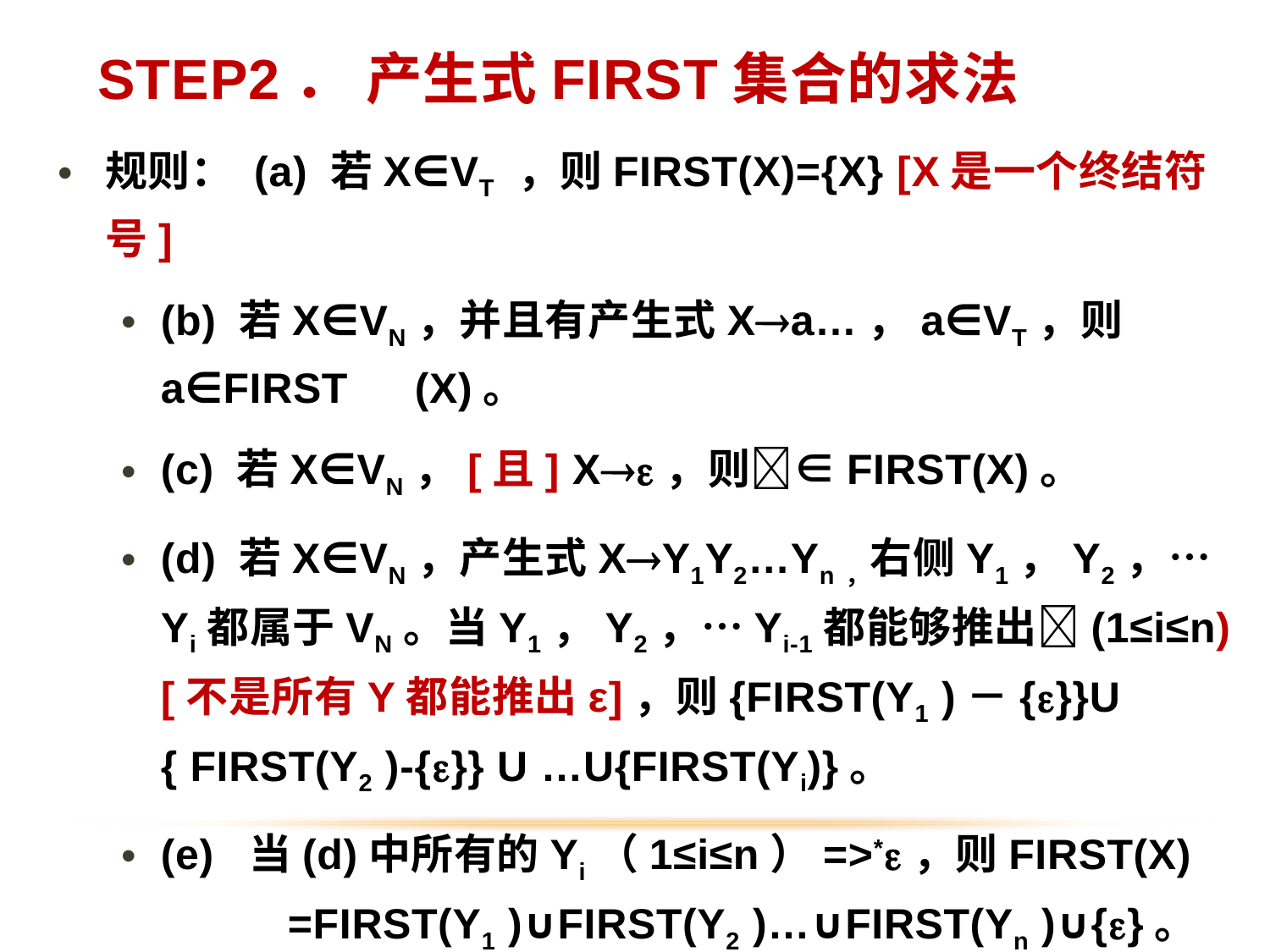

# step2． 产生式FIRST集合的求法
规则： (a) 若X∈VT ，则FIRST(X)={X} [X是一个终结符号]
(b) 若X∈VN，并且有产生式X→a…，a∈VT，则a∈FIRST	(X)。
(c) 若X∈VN，[且] X→ε，则ε∈FIRST(X)。
(d) 若X∈VN，产生式X→Y1Y2…Yn，右侧Y1，Y2，…Yi都属于VN。当Y1，Y2，…Yi-1都能够推出ε(1≤i≤n)[不是所有Y都能推出ε]，则{FIRST(Y1 )－{ε}}U { FIRST(Y2 )-{ε}} U …U{FIRST(Yi)}。
(e)  当(d)中所有的Yi（1≤i≤n）=>*ε，则FIRST(X)	=FIRST(Y1 )∪FIRST(Y2 )…∪FIRST(Yn )∪{ε}。
求符号串的FIRST集方法类似。